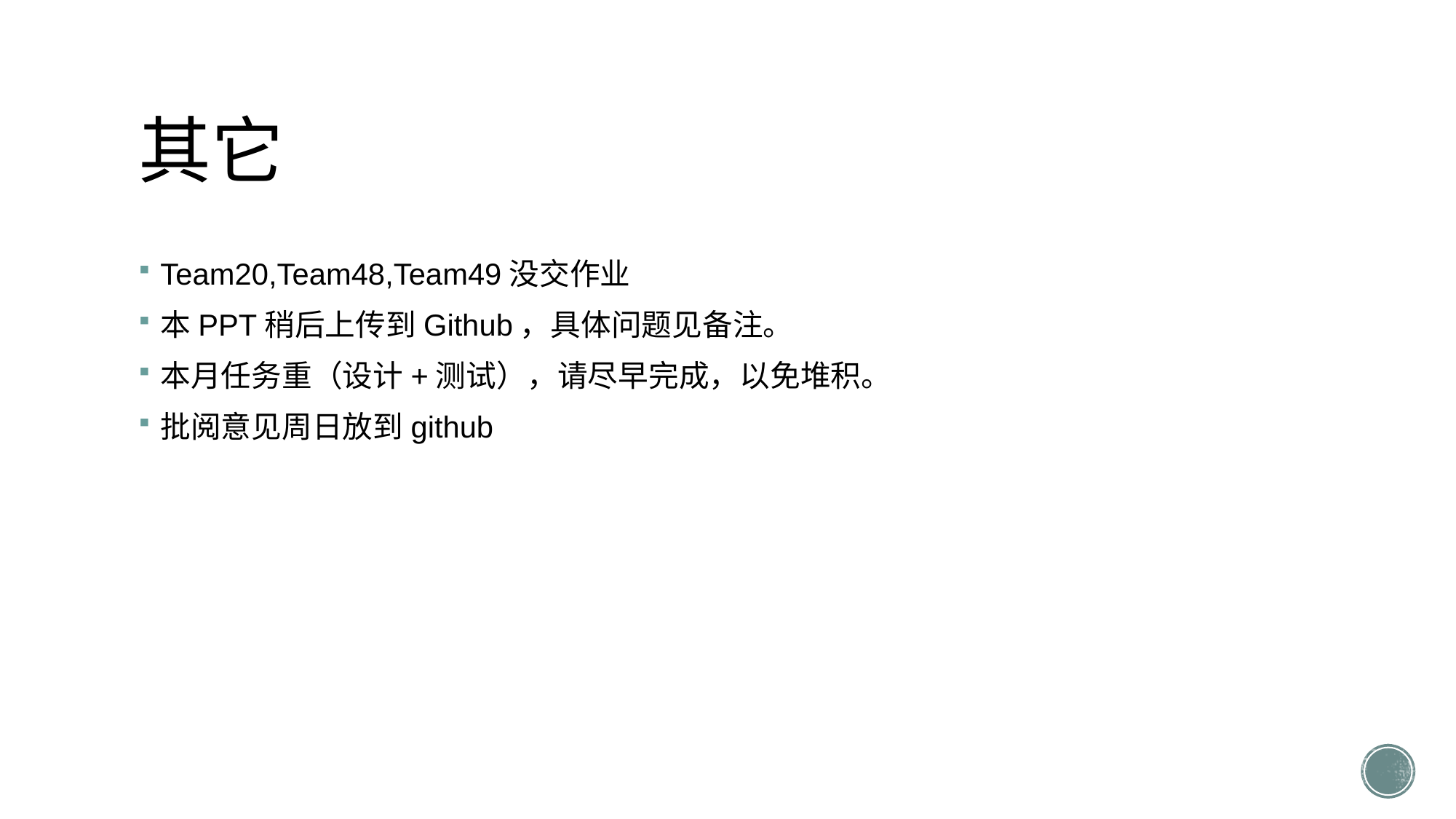

# 其它
Team20,Team48,Team49没交作业
本PPT稍后上传到Github，具体问题见备注。
本月任务重（设计+测试），请尽早完成，以免堆积。
批阅意见周日放到github